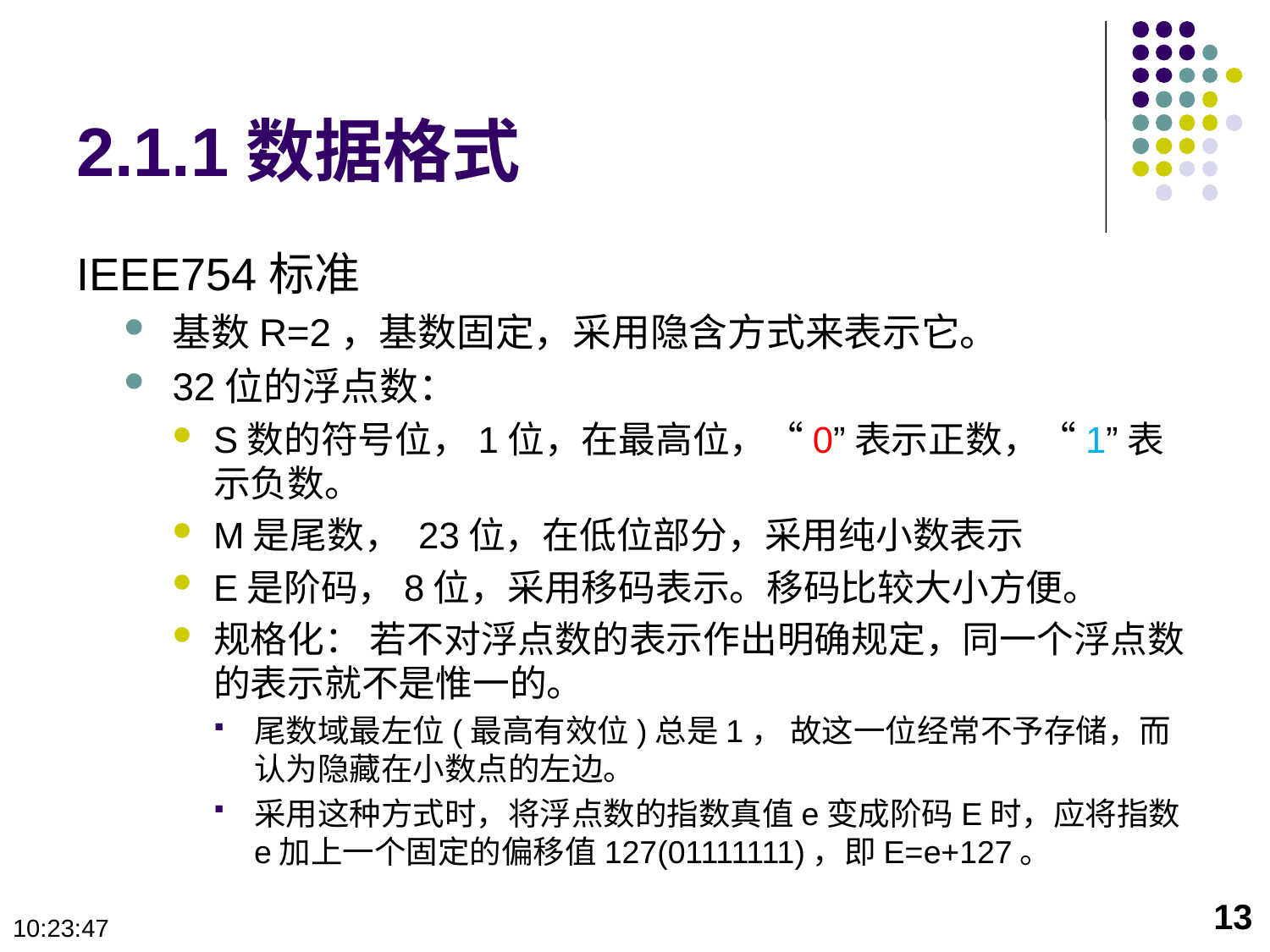

# 2.1.1数据格式
IEEE754标准
基数R=2，基数固定，采用隐含方式来表示它。
32位的浮点数：
S数的符号位，1位，在最高位，“0”表示正数，“1”表示负数。
M是尾数， 23位，在低位部分，采用纯小数表示
E是阶码，8位，采用移码表示。移码比较大小方便。
规格化： 若不对浮点数的表示作出明确规定，同一个浮点数的表示就不是惟一的。
尾数域最左位(最高有效位)总是1， 故这一位经常不予存储，而认为隐藏在小数点的左边。
采用这种方式时，将浮点数的指数真值e变成阶码E时，应将指数e加上一个固定的偏移值127(01111111)，即E=e+127。

13
10:23:47